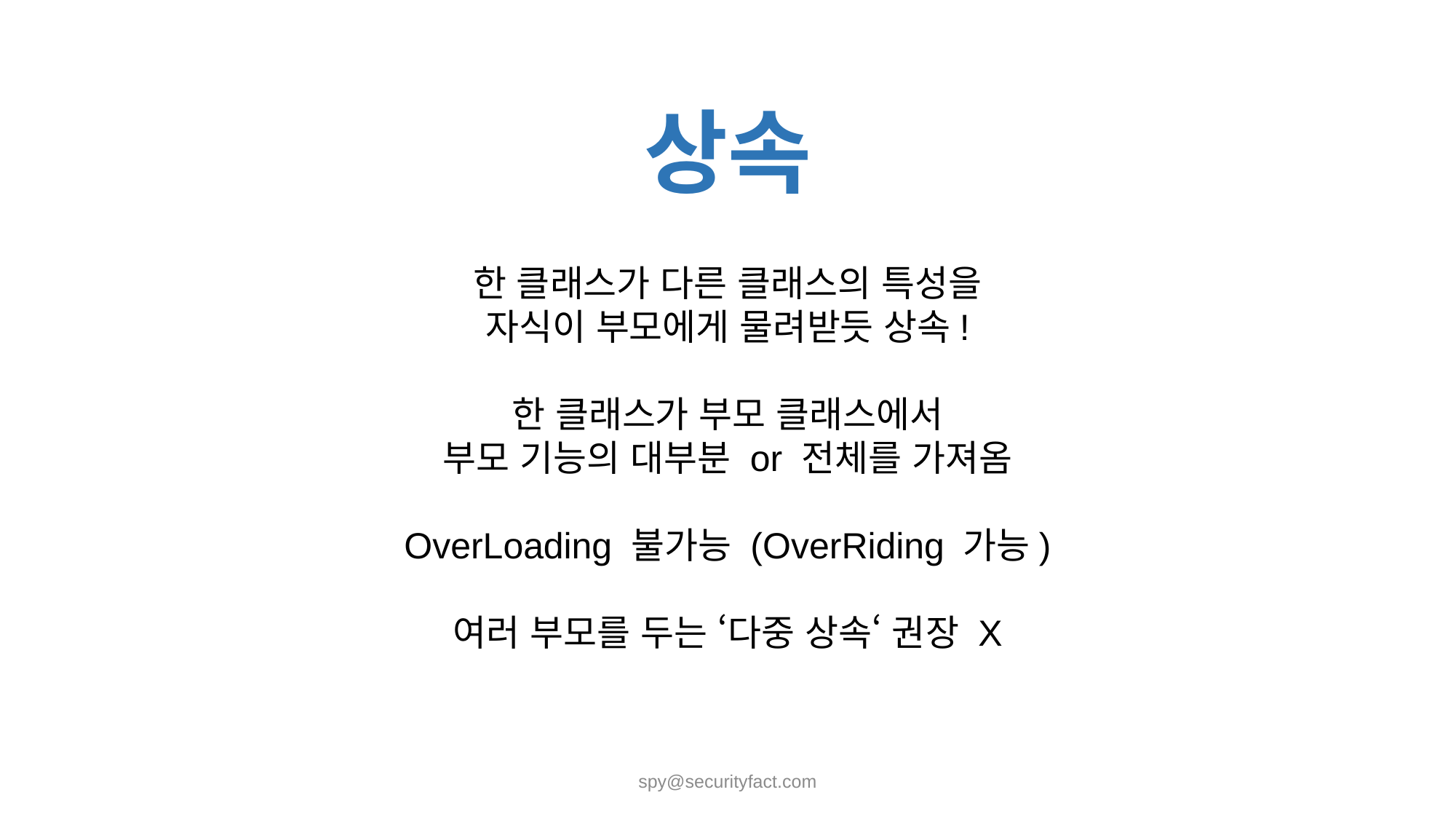

상속
한 클래스가 다른 클래스의 특성을
자식이 부모에게 물려받듯 상속!

한 클래스가 부모 클래스에서
부모 기능의 대부분 or 전체를 가져옴

OverLoading 불가능 (OverRiding 가능)

여러 부모를 두는 ‘다중 상속‘ 권장 X
spy@securityfact.com